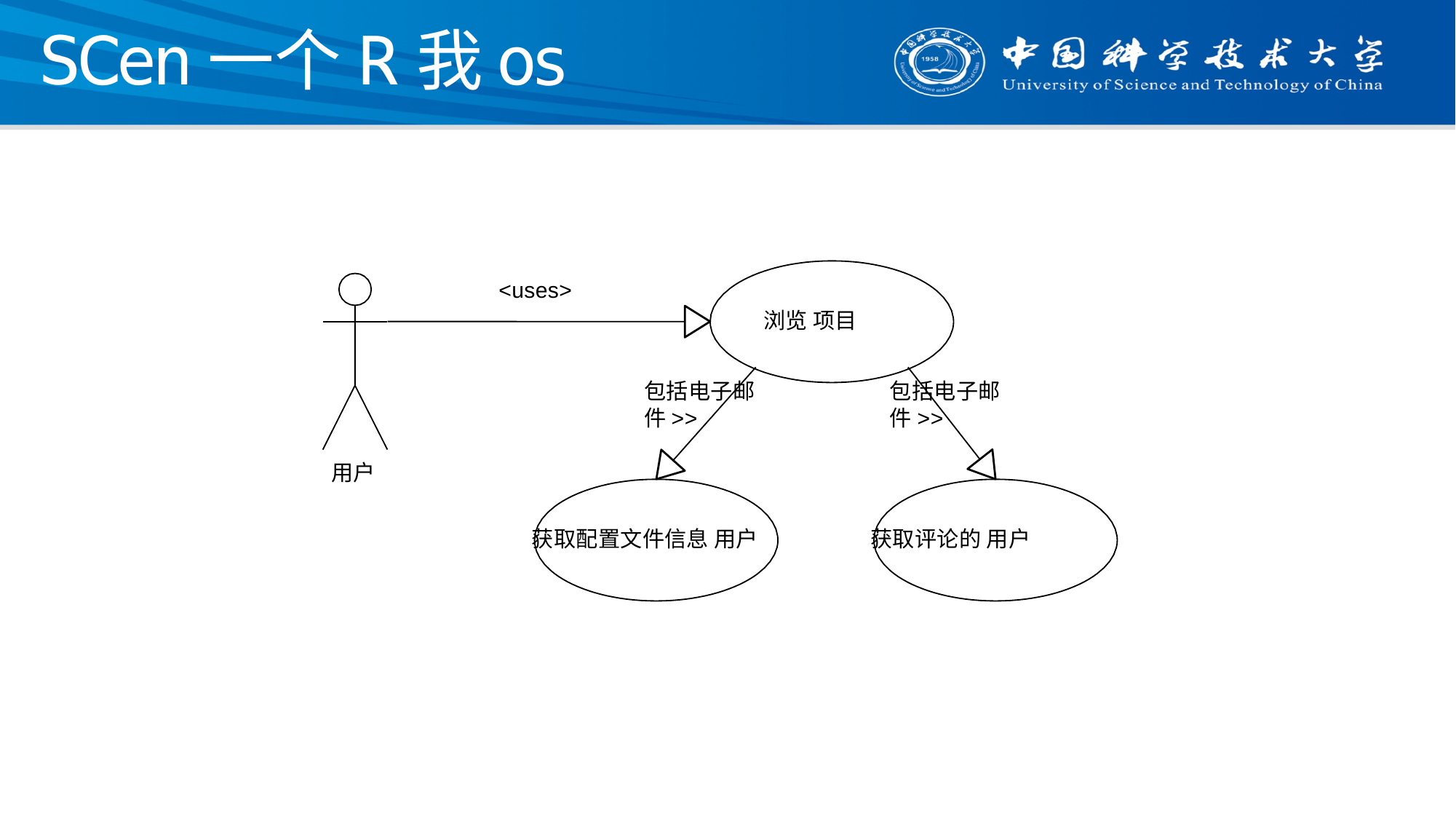

# SCen一个R我os

<uses>

浏览 项目

包括电子邮件>>
包括电子邮件>>

用户

获取配置文件信息 用户
获取评论的 用户
20